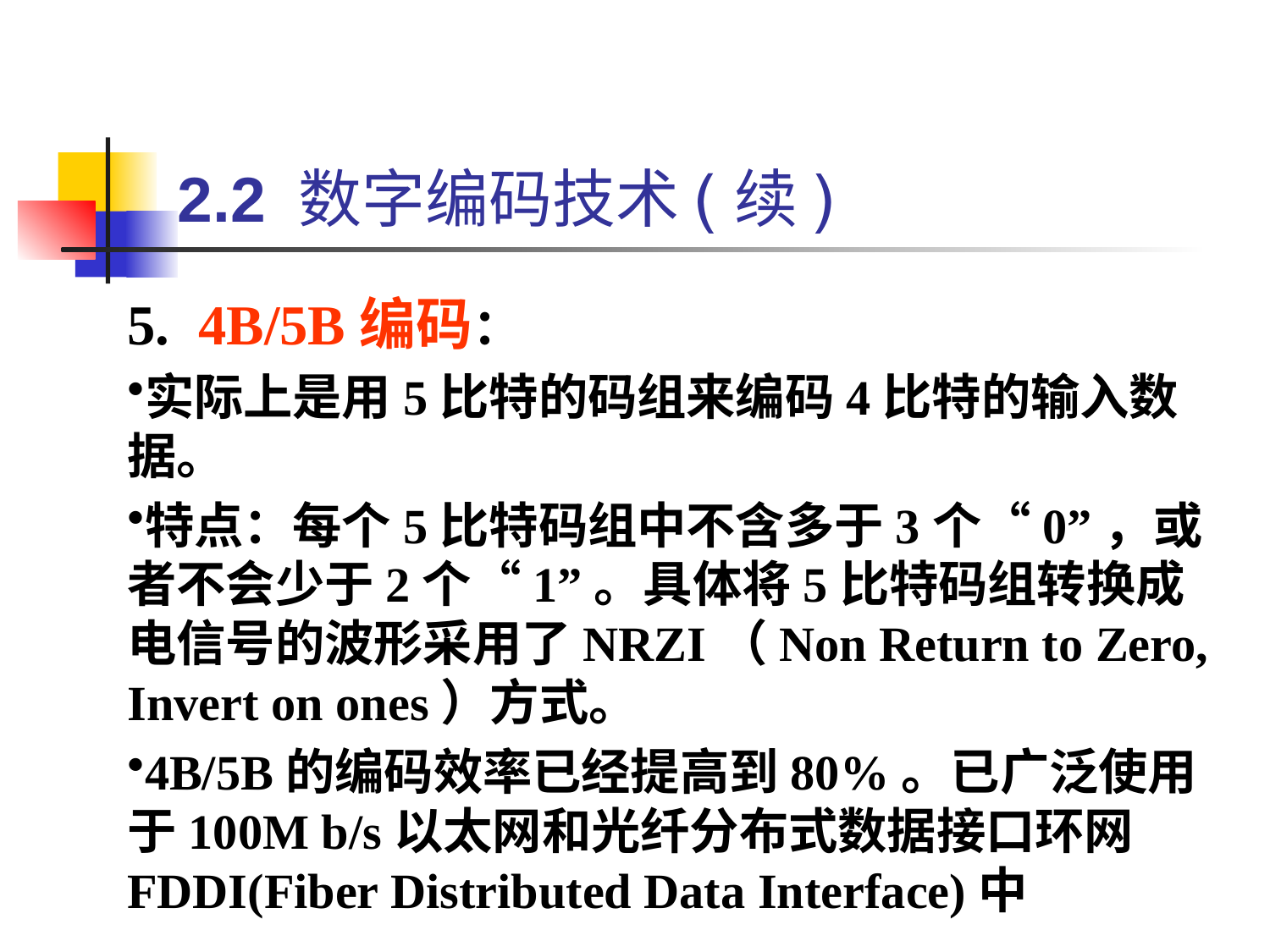

# 2.2 数字编码技术(续)
5.  4B/5B编码：
实际上是用5比特的码组来编码4比特的输入数据。
特点：每个5比特码组中不含多于3个“0”，或者不会少于2个“1”。具体将5比特码组转换成电信号的波形采用了NRZI（Non Return to Zero, Invert on ones）方式。
4B/5B的编码效率已经提高到80%。已广泛使用于100M b/s以太网和光纤分布式数据接口环网FDDI(Fiber Distributed Data Interface)中